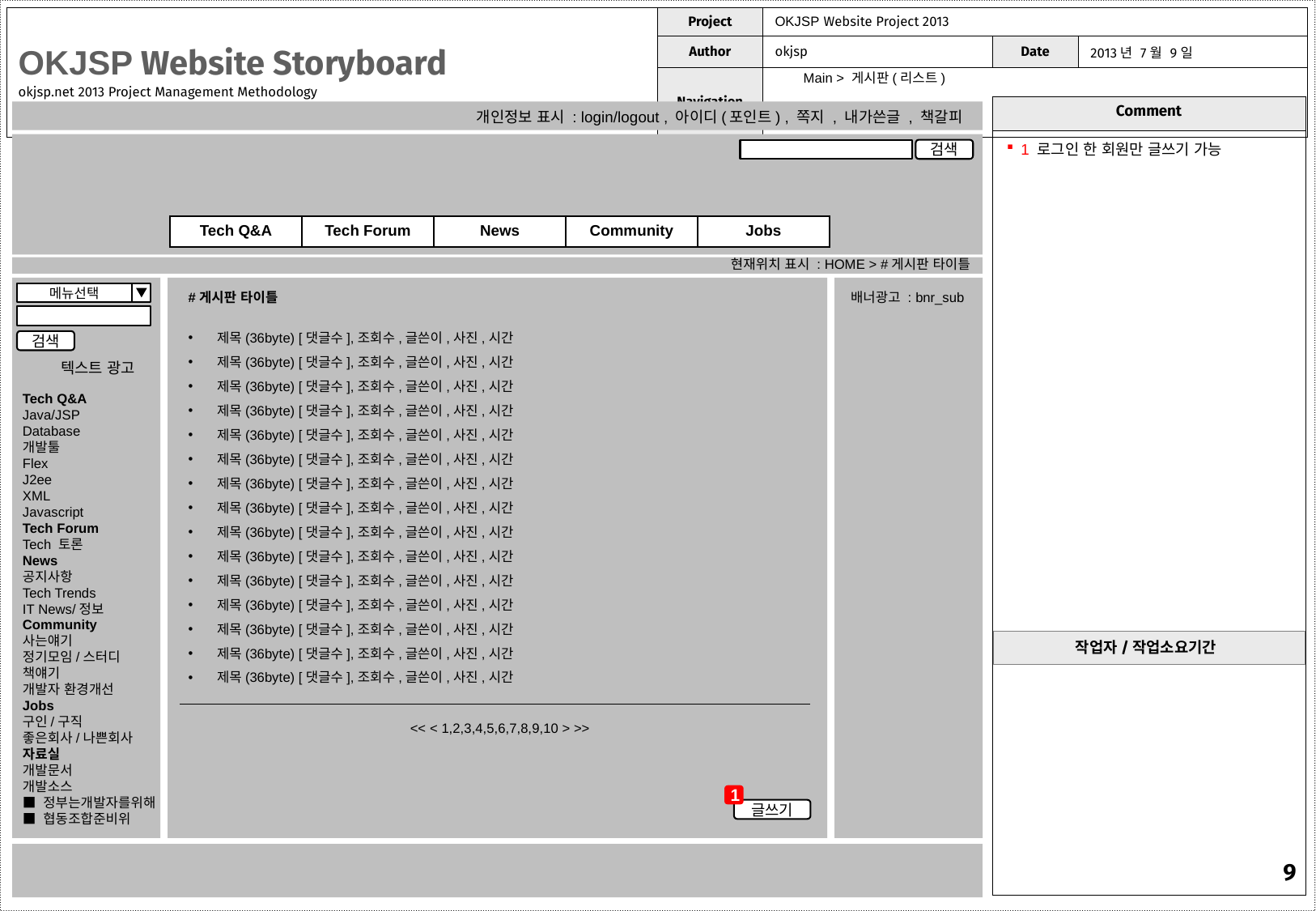

Main > 게시판(리스트)

개인정보 표시 : login/logout , 아이디(포인트) , 쪽지 , 내가쓴글 , 책갈피
1 로그인 한 회원만 글쓰기 가능

검색
| Tech Q&A | Tech Forum | News | Community | Jobs |
| --- | --- | --- | --- | --- |
현재위치 표시 : HOME > #게시판 타이틀
메뉴선택

#게시판 타이틀

제목(36byte) [댓글수],조회수,글쓴이,사진,시간
제목(36byte) [댓글수],조회수,글쓴이,사진,시간
제목(36byte) [댓글수],조회수,글쓴이,사진,시간
제목(36byte) [댓글수],조회수,글쓴이,사진,시간
제목(36byte) [댓글수],조회수,글쓴이,사진,시간
제목(36byte) [댓글수],조회수,글쓴이,사진,시간
제목(36byte) [댓글수],조회수,글쓴이,사진,시간
제목(36byte) [댓글수],조회수,글쓴이,사진,시간
제목(36byte) [댓글수],조회수,글쓴이,사진,시간
제목(36byte) [댓글수],조회수,글쓴이,사진,시간
제목(36byte) [댓글수],조회수,글쓴이,사진,시간
제목(36byte) [댓글수],조회수,글쓴이,사진,시간
제목(36byte) [댓글수],조회수,글쓴이,사진,시간
제목(36byte) [댓글수],조회수,글쓴이,사진,시간
제목(36byte) [댓글수],조회수,글쓴이,사진,시간
배너광고 : bnr_sub

검색
텍스트 광고
Tech Q&A
Java/JSP
Database
개발툴
Flex
J2ee
XML
Javascript
Tech Forum
Tech 토론
News
공지사항
Tech Trends
IT News/정보
Community
사는얘기
정기모임/스터디
책얘기
개발자 환경개선
Jobs
구인/구직
좋은회사/나쁜회사
자료실
개발문서
개발소스
■ 정부는개발자를위해
■ 협동조합준비위
<< < 1,2,3,4,5,6,7,8,9,10 > >>
1
글쓰기
9